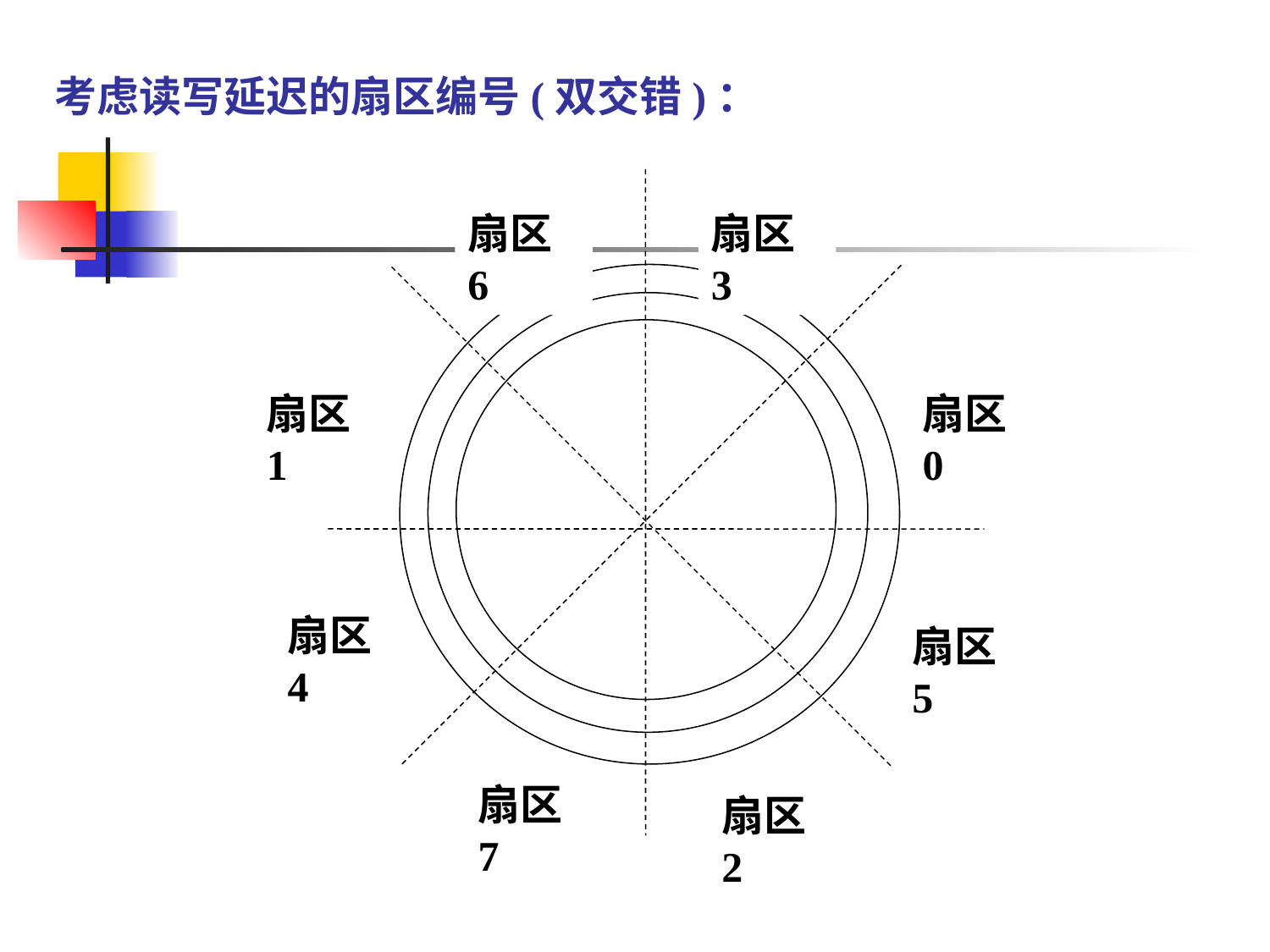

考虑读写延迟的扇区编号(双交错)：

扇区6
扇区3

扇区1
扇区0

扇区4
扇区5
扇区7
扇区2